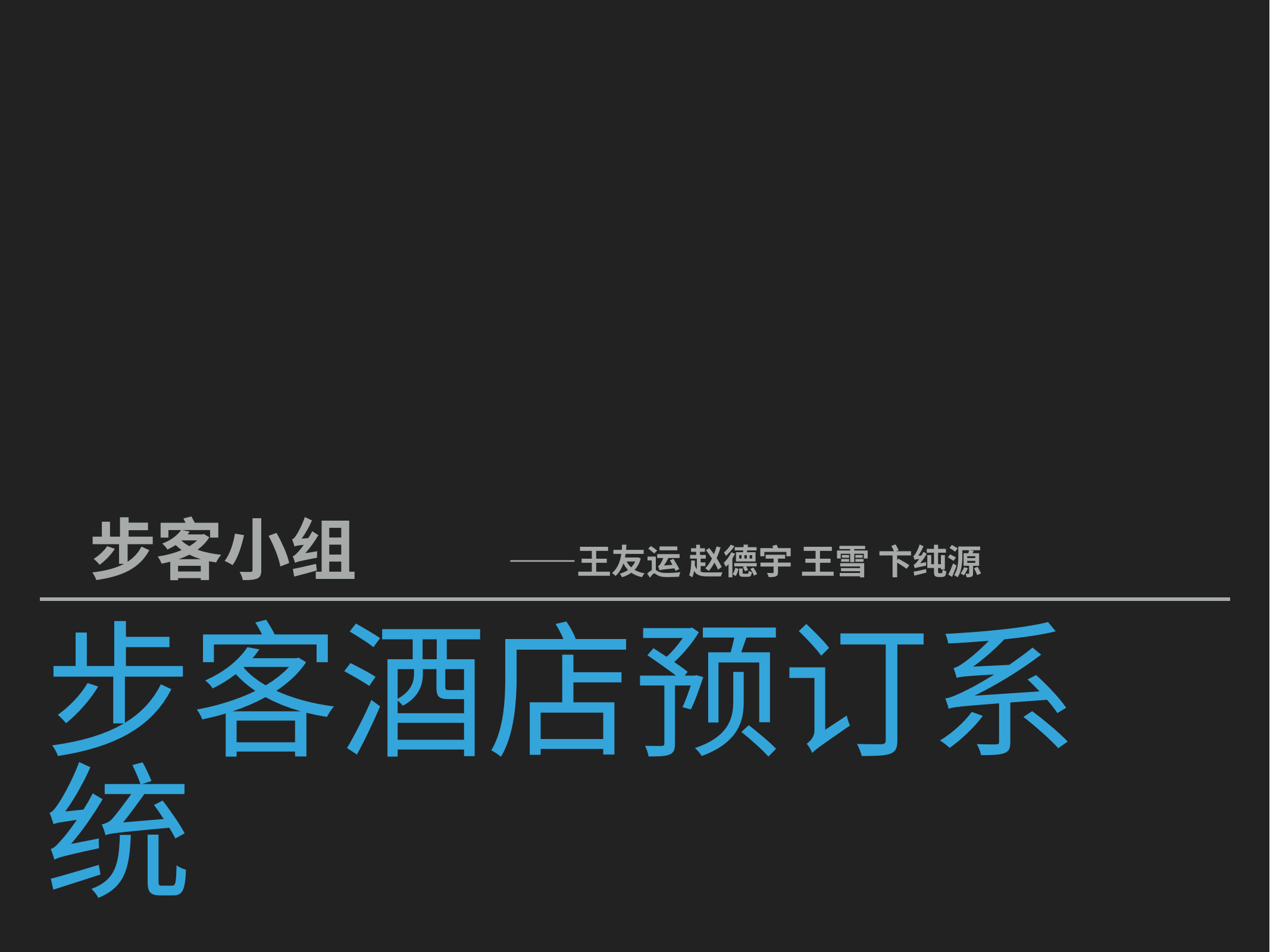

步客小组          ——王友运 赵德宇 王雪 卞纯源
# 步客酒店预订系统